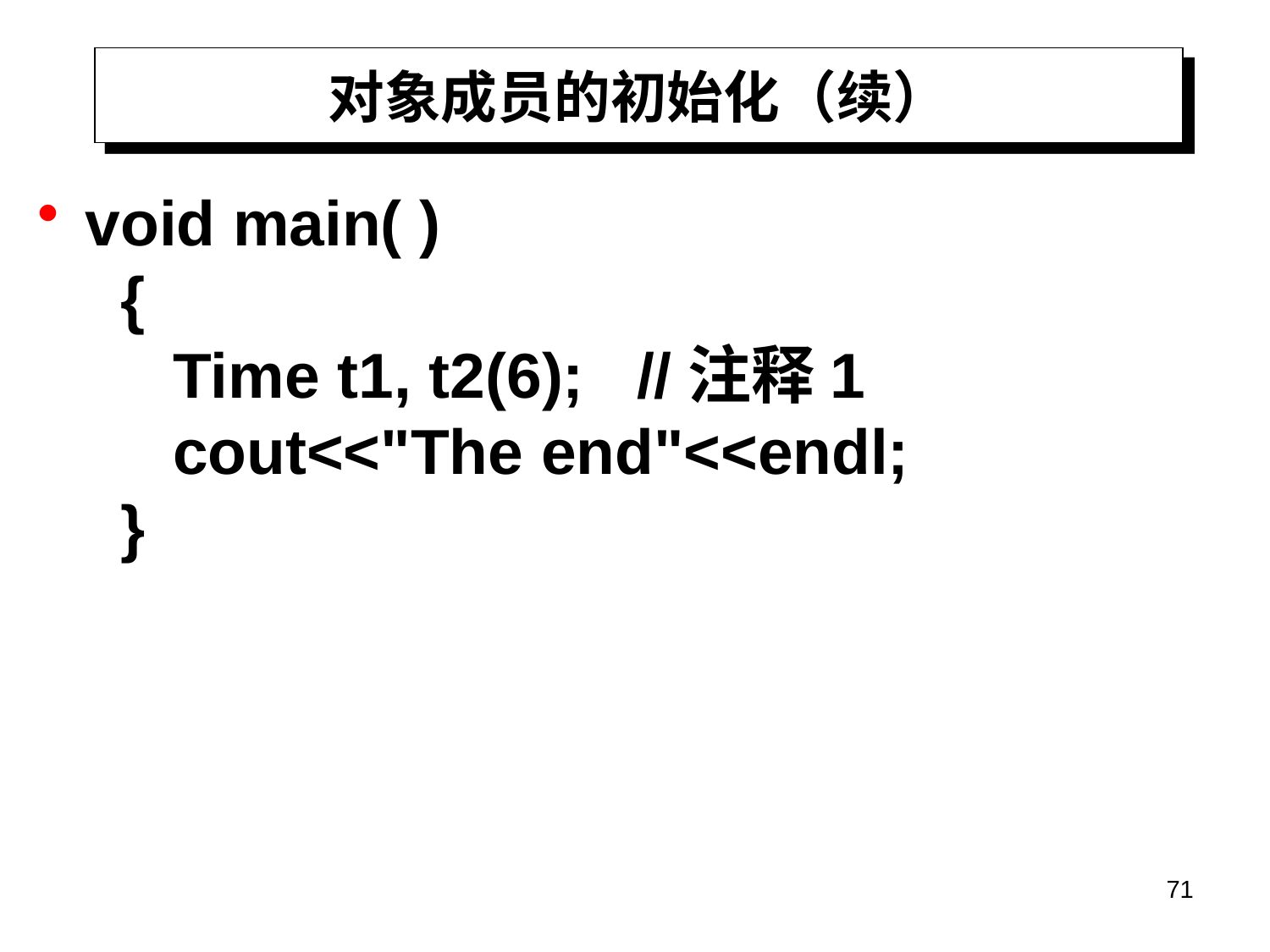

# 对象成员的初始化（续）
void main( )
  {
     Time t1, t2(6);   //注释1
     cout<<"The end"<<endl;
  }
71